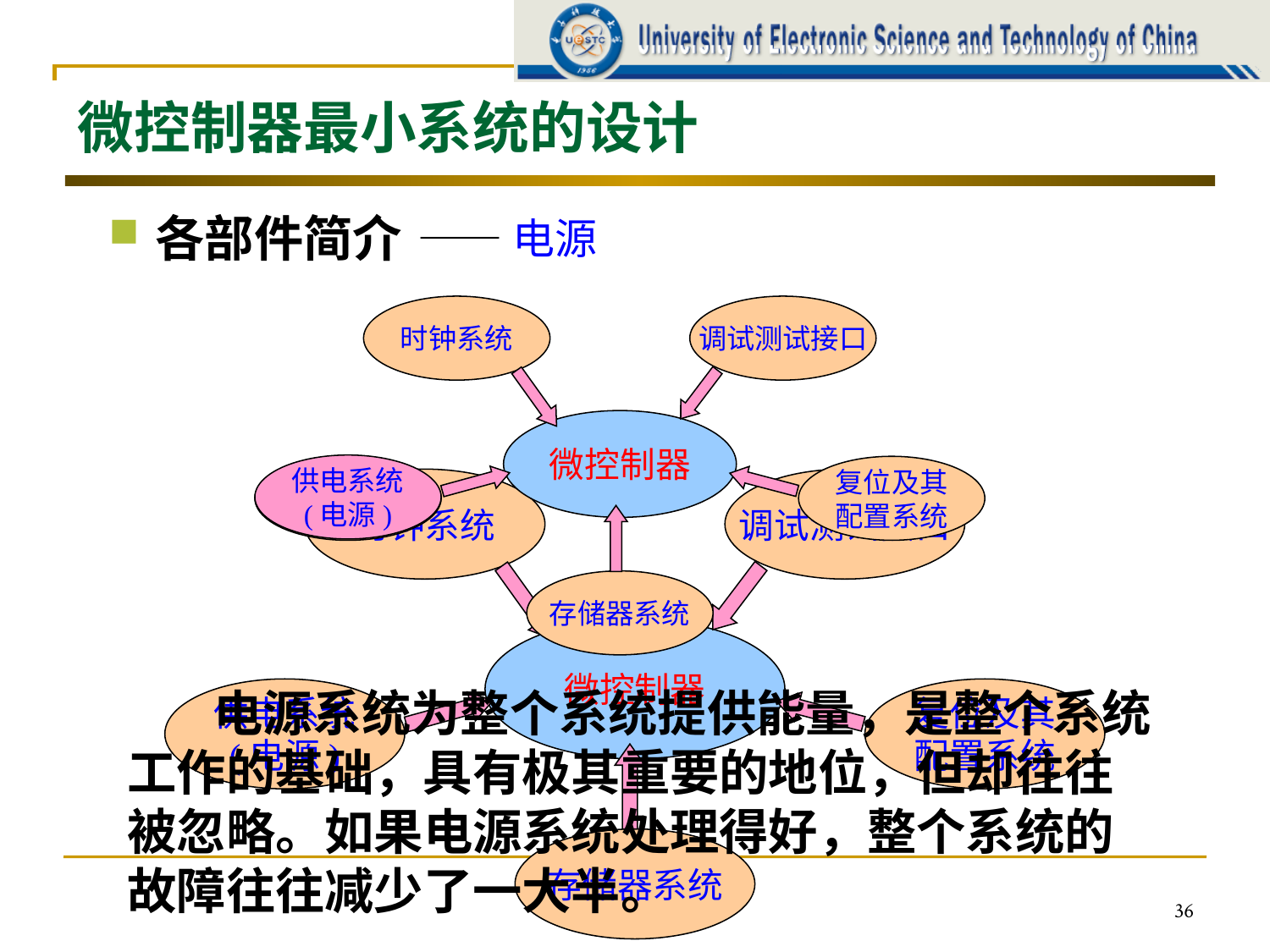

# 微控制器最小系统的设计
各部件简介
——电源
时钟系统
调试测试接口

微控制器
供电系统
(电源)
复位及其
配置系统

存储器系统
供电系统
(电源)
时钟系统
调试测试接口

微控制器
供电系统
(电源)
复位及其
配置系统

存储器系统
        电源系统为整个系统提供能量，是整个系统工作的基础，具有极其重要的地位，但却往往被忽略。如果电源系统处理得好，整个系统的故障往往减少了一大半。
36